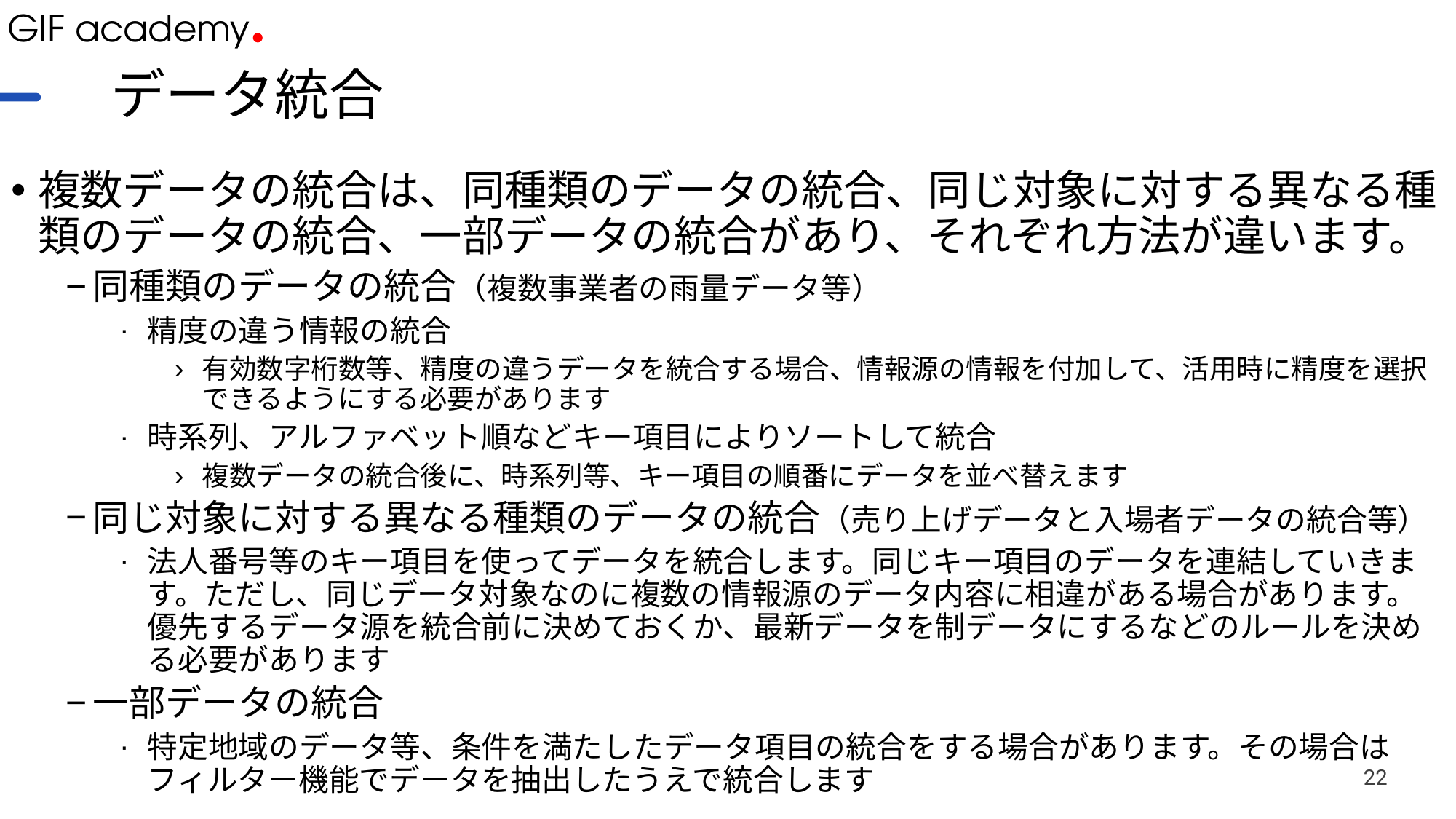

# データ統合
複数データの統合は、同種類のデータの統合、同じ対象に対する異なる種類のデータの統合、一部データの統合があり、それぞれ方法が違います。
同種類のデータの統合（複数事業者の雨量データ等）
精度の違う情報の統合
有効数字桁数等、精度の違うデータを統合する場合、情報源の情報を付加して、活用時に精度を選択できるようにする必要があります
時系列、アルファベット順などキー項目によりソートして統合
複数データの統合後に、時系列等、キー項目の順番にデータを並べ替えます
同じ対象に対する異なる種類のデータの統合（売り上げデータと入場者データの統合等）
法人番号等のキー項目を使ってデータを統合します。同じキー項目のデータを連結していきます。ただし、同じデータ対象なのに複数の情報源のデータ内容に相違がある場合があります。優先するデータ源を統合前に決めておくか、最新データを制データにするなどのルールを決める必要があります
一部データの統合
特定地域のデータ等、条件を満たしたデータ項目の統合をする場合があります。その場合はフィルター機能でデータを抽出したうえで統合します
22